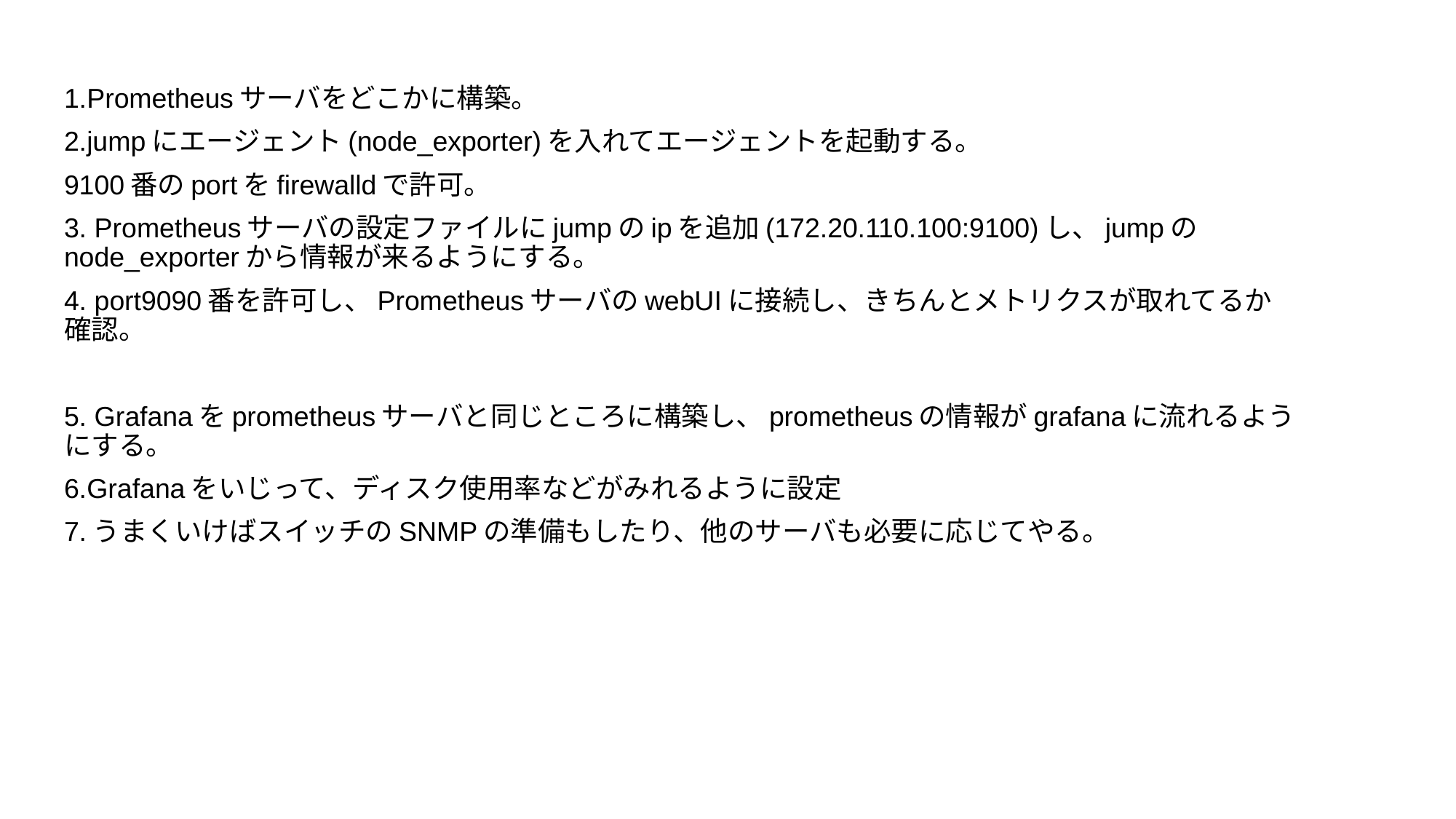

1.Prometheusサーバをどこかに構築。
2.jumpにエージェント(node_exporter)を入れてエージェントを起動する。
9100番のportをfirewalldで許可。
3. Prometheusサーバの設定ファイルにjumpのipを追加(172.20.110.100:9100)し、jumpのnode_exporterから情報が来るようにする。
4. port9090番を許可し、PrometheusサーバのwebUIに接続し、きちんとメトリクスが取れてるか確認。

5. Grafanaをprometheusサーバと同じところに構築し、prometheusの情報がgrafanaに流れるようにする。
6.Grafanaをいじって、ディスク使用率などがみれるように設定
7.うまくいけばスイッチのSNMPの準備もしたり、他のサーバも必要に応じてやる。